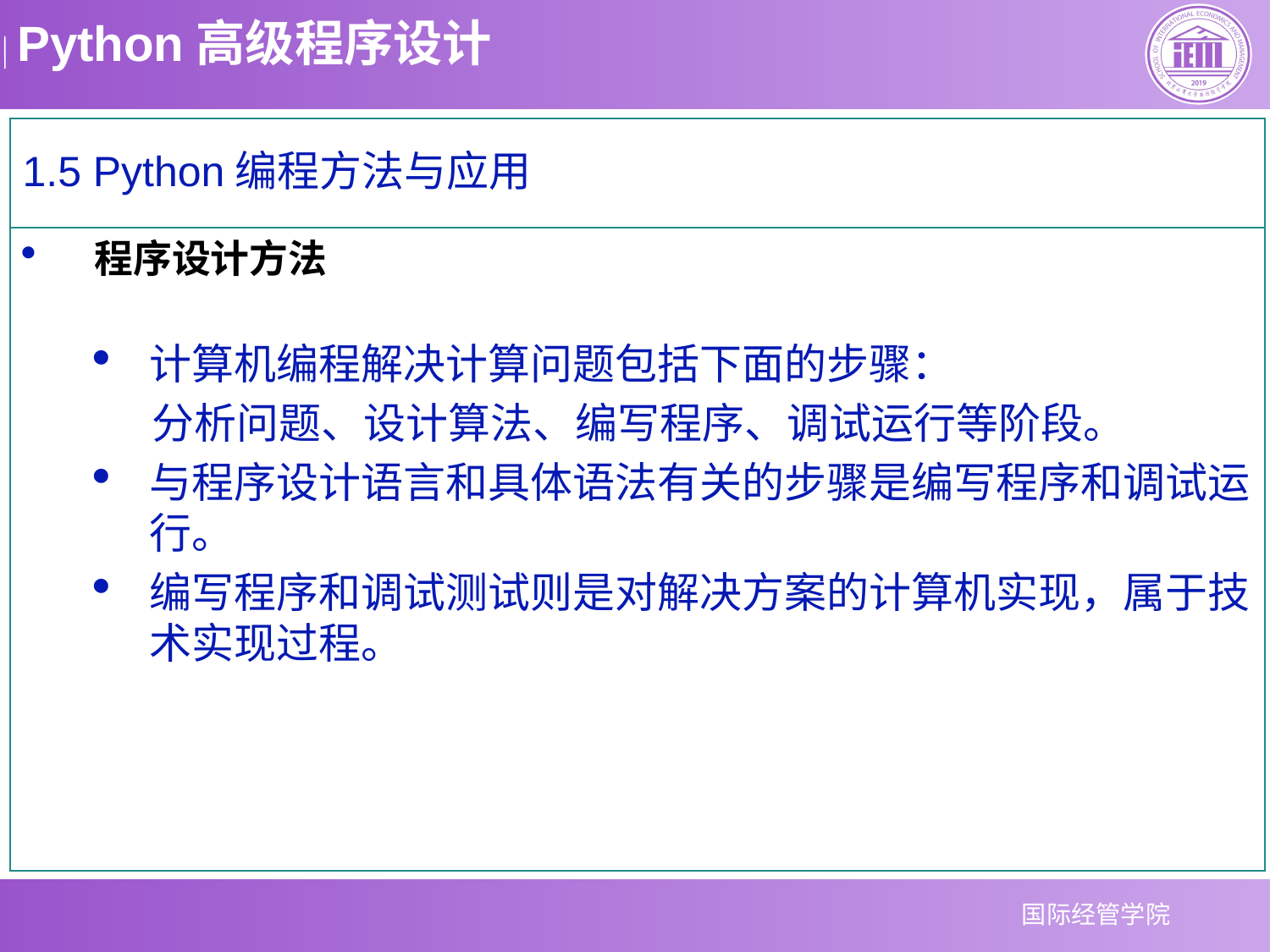

1.5 Python编程方法与应用
 程序设计方法

计算机编程解决计算问题包括下面的步骤：
     分析问题、设计算法、编写程序、调试运行等阶段。
与程序设计语言和具体语法有关的步骤是编写程序和调试运行。
编写程序和调试测试则是对解决方案的计算机实现，属于技术实现过程。